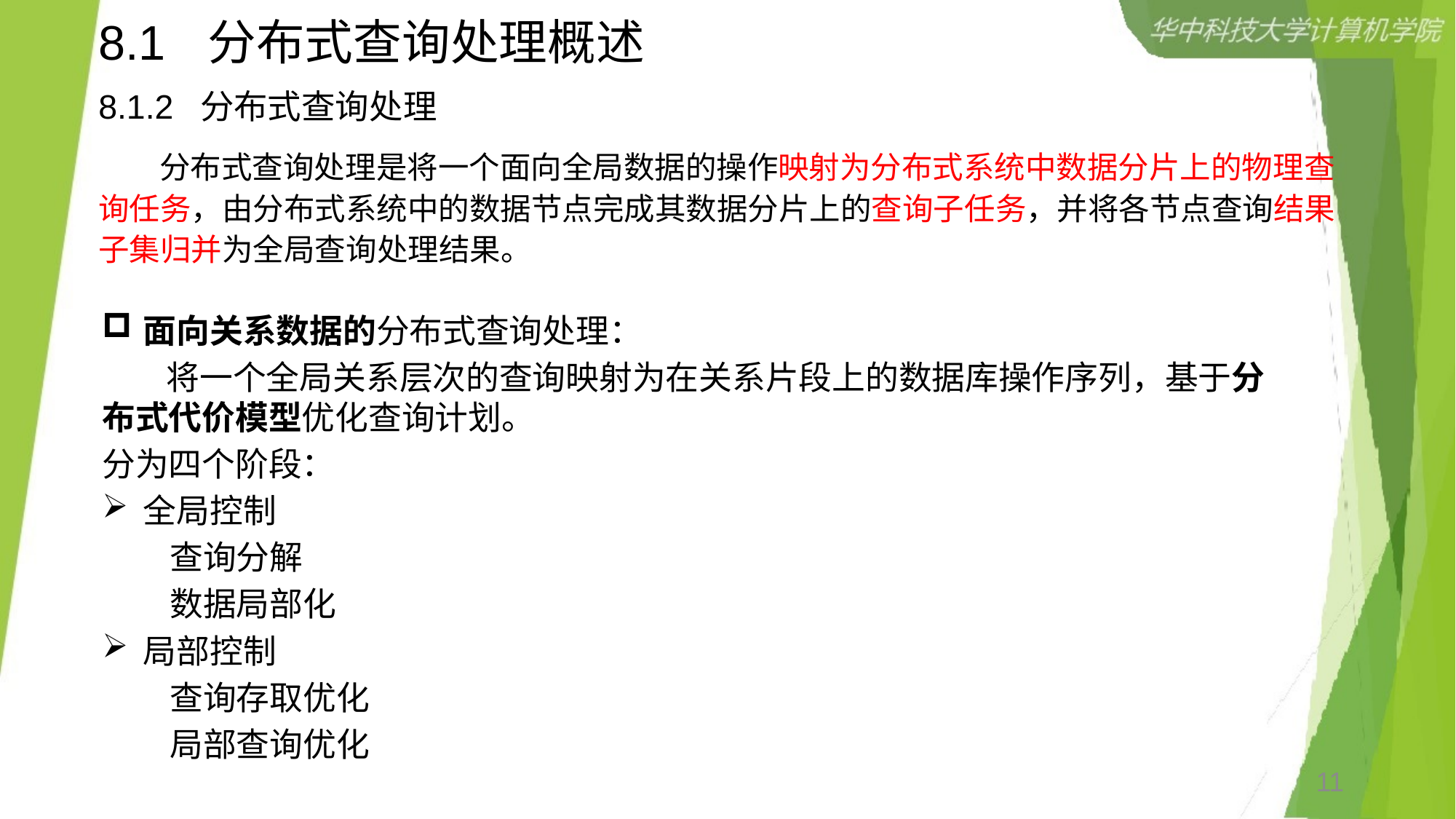

# 8.1	分布式查询处理概述
8.1.2  分布式查询处理
       分布式查询处理是将一个面向全局数据的操作映射为分布式系统中数据分片上的物理查询任务，由分布式系统中的数据节点完成其数据分片上的查询子任务，并将各节点查询结果子集归并为全局查询处理结果。
面向关系数据的分布式查询处理：
将一个全局关系层次的查询映射为在关系片段上的数据库操作序列，基于分布式代价模型优化查询计划。
分为四个阶段：
全局控制
        查询分解
        数据局部化
局部控制
        查询存取优化
        局部查询优化
11